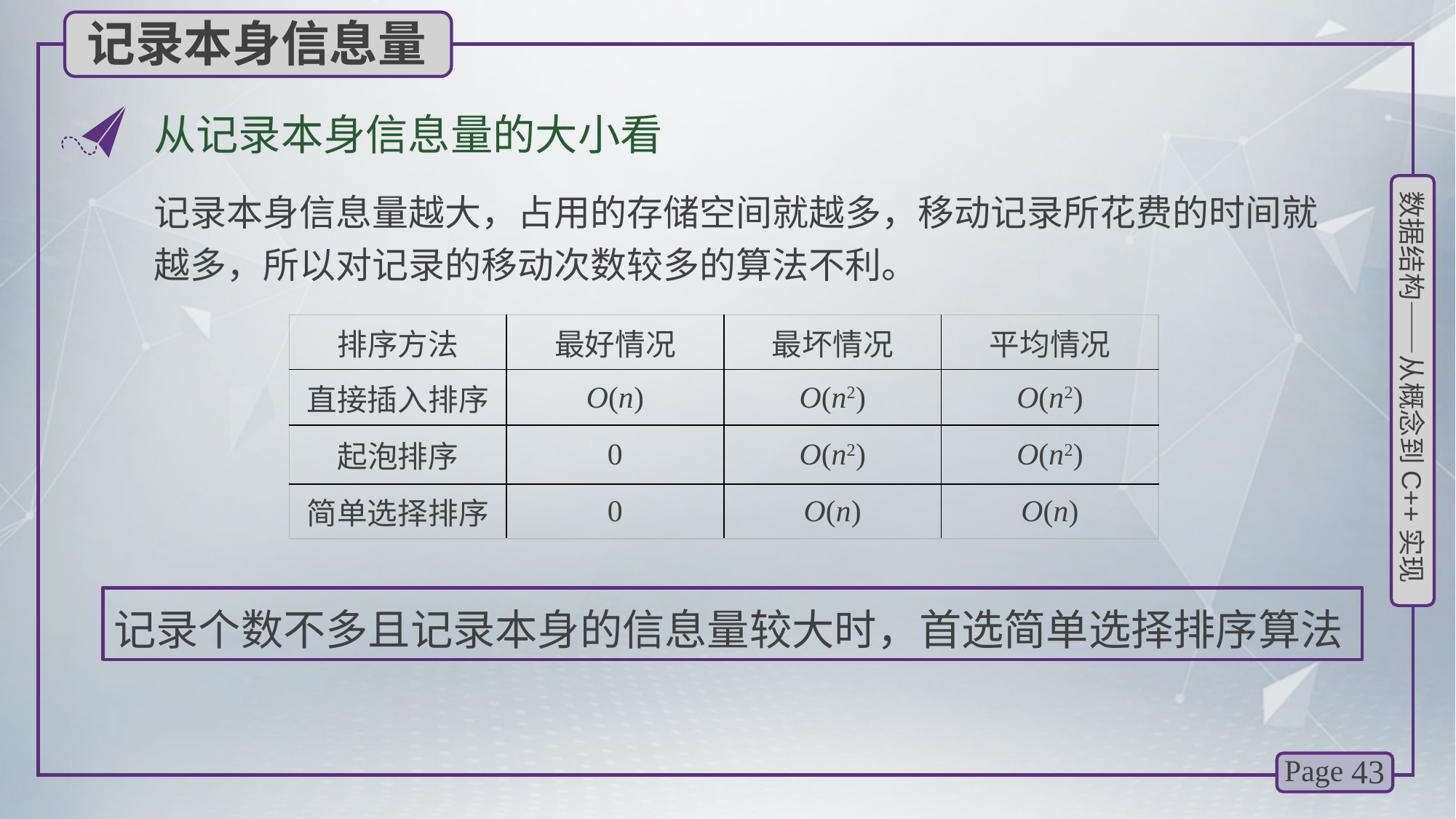

记录本身信息量

从记录本身信息量的大小看

记录本身信息量越大，占用的存储空间就越多，移动记录所花费的时间就越多，所以对记录的移动次数较多的算法不利。
| 排序方法 | 最好情况 | 最坏情况 | 平均情况 |
| --- | --- | --- | --- |
| 直接插入排序 | O(n) | O(n2) | O(n2) |
| 起泡排序 | 0 | O(n2) | O(n2) |
| 简单选择排序 | 0 | O(n) | O(n) |
记录个数不多且记录本身的信息量较大时，首选简单选择排序算法